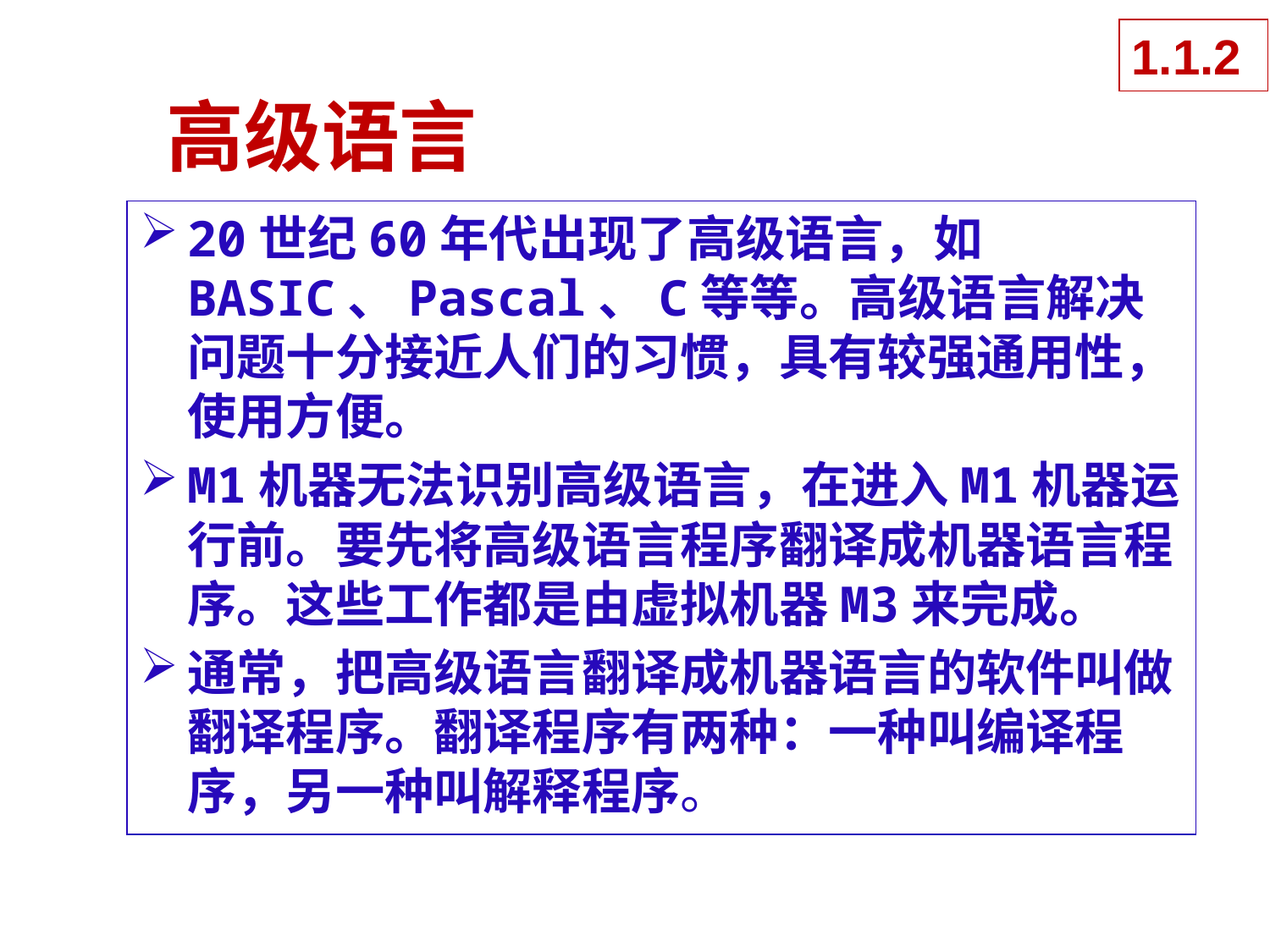

1.1.2
# 高级语言
20世纪60年代出现了高级语言，如BASIC、Pascal、C等等。高级语言解决问题十分接近人们的习惯，具有较强通用性，使用方便。
M1机器无法识别高级语言，在进入M1机器运行前。要先将高级语言程序翻译成机器语言程序。这些工作都是由虚拟机器M3来完成。
通常，把高级语言翻译成机器语言的软件叫做翻译程序。翻译程序有两种：一种叫编译程序，另一种叫解释程序。